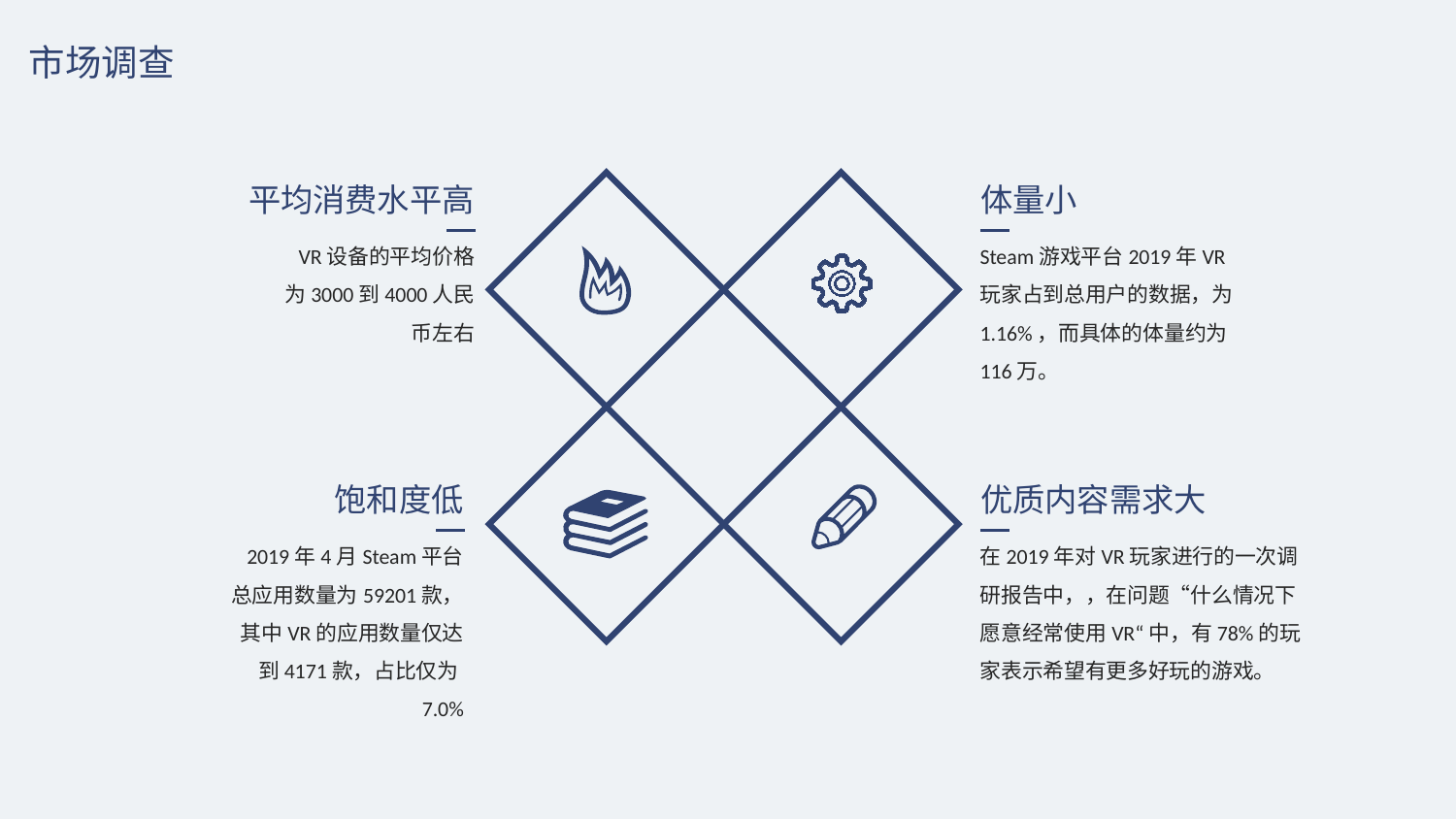

市场调查
平均消费水平高

体量小
VR设备的平均价格为3000到4000人民币左右
Steam游戏平台2019年VR玩家占到总用户的数据，为1.16%，而具体的体量约为116万。

饱和度低
优质内容需求大

2019年4月Steam平台总应用数量为59201款，其中VR的应用数量仅达到4171款，占比仅为7.0%
在2019年对VR玩家进行的一次调研报告中，，在问题“什么情况下愿意经常使用VR“中，有78%的玩家表示希望有更多好玩的游戏。